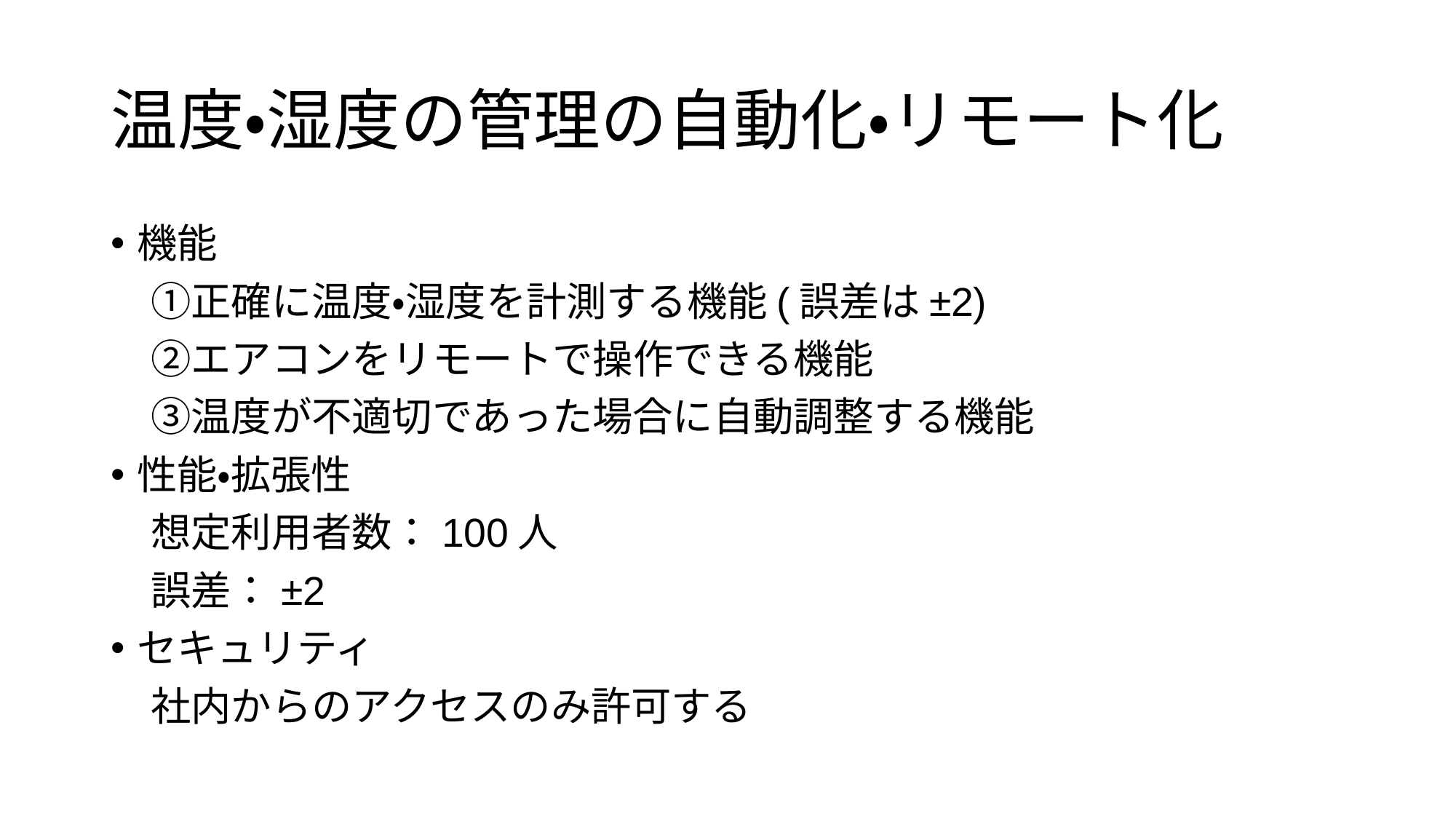

# 温度・湿度の管理の自動化・リモート化
機能
　①正確に温度・湿度を計測する機能(誤差は±2)
　②エアコンをリモートで操作できる機能
　③温度が不適切であった場合に自動調整する機能
性能・拡張性
　想定利用者数：100人
　誤差：±2
セキュリティ
　社内からのアクセスのみ許可する